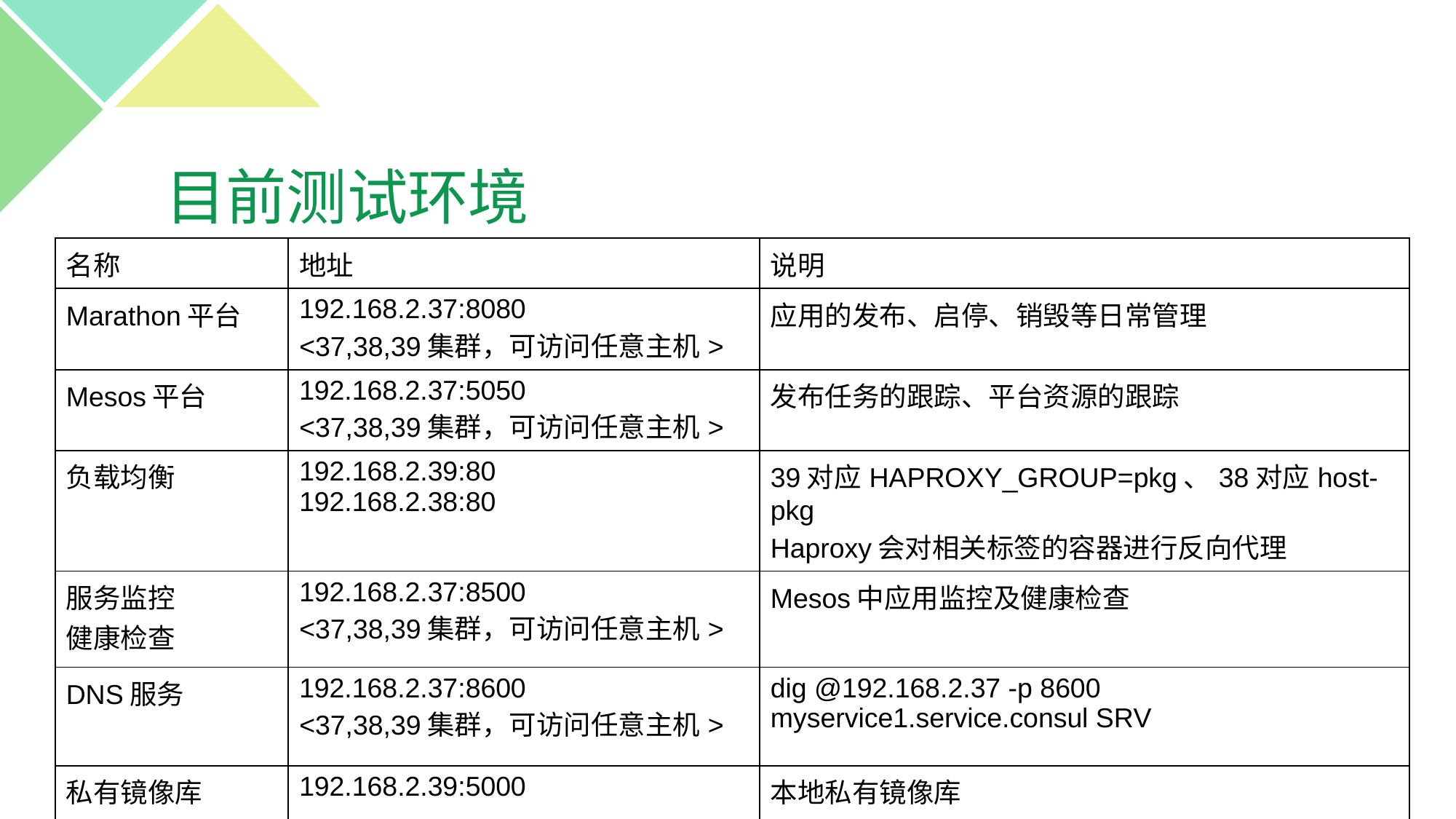

# 目前测试环境
| 名称 | 地址 | 说明 |
| --- | --- | --- |
| Marathon平台 | 192.168.2.37:8080 <37,38,39集群，可访问任意主机> | 应用的发布、启停、销毁等日常管理 |
| Mesos平台 | 192.168.2.37:5050 <37,38,39集群，可访问任意主机> | 发布任务的跟踪、平台资源的跟踪 |
| 负载均衡 | 192.168.2.39:80 192.168.2.38:80 | 39对应HAPROXY\_GROUP=pkg、38对应host-pkg Haproxy会对相关标签的容器进行反向代理 |
| 服务监控 健康检查 | 192.168.2.37:8500 <37,38,39集群，可访问任意主机> | Mesos中应用监控及健康检查 |
| DNS服务 | 192.168.2.37:8600 <37,38,39集群，可访问任意主机> | dig @192.168.2.37 -p 8600 myservice1.service.consul SRV |
| 私有镜像库 | 192.168.2.39:5000 | 本地私有镜像库 |